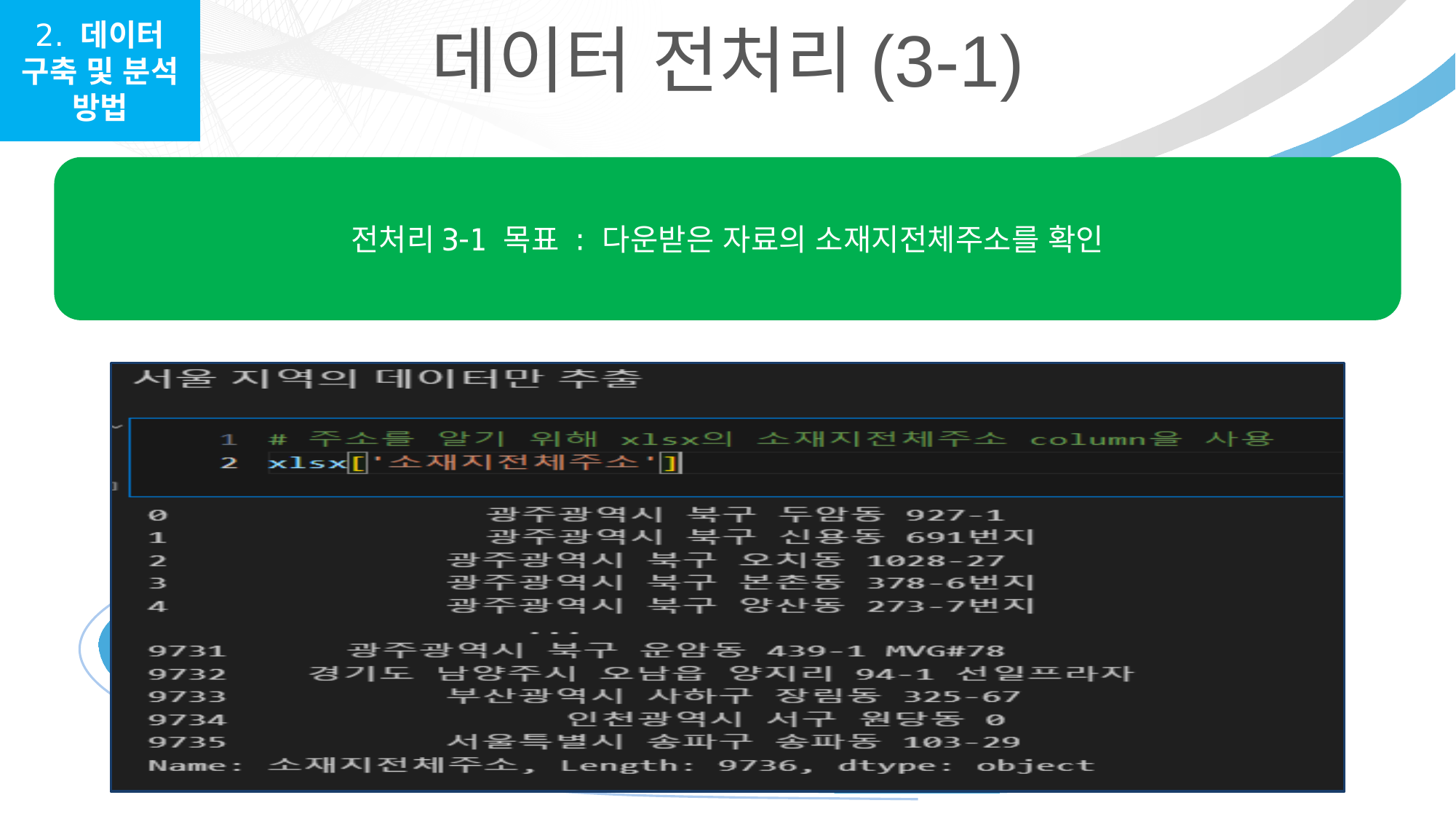

2. 데이터 구축 및 분석 방법
데이터 전처리(3-1)
전처리3-1 목표 : 다운받은 자료의 소재지전체주소를 확인